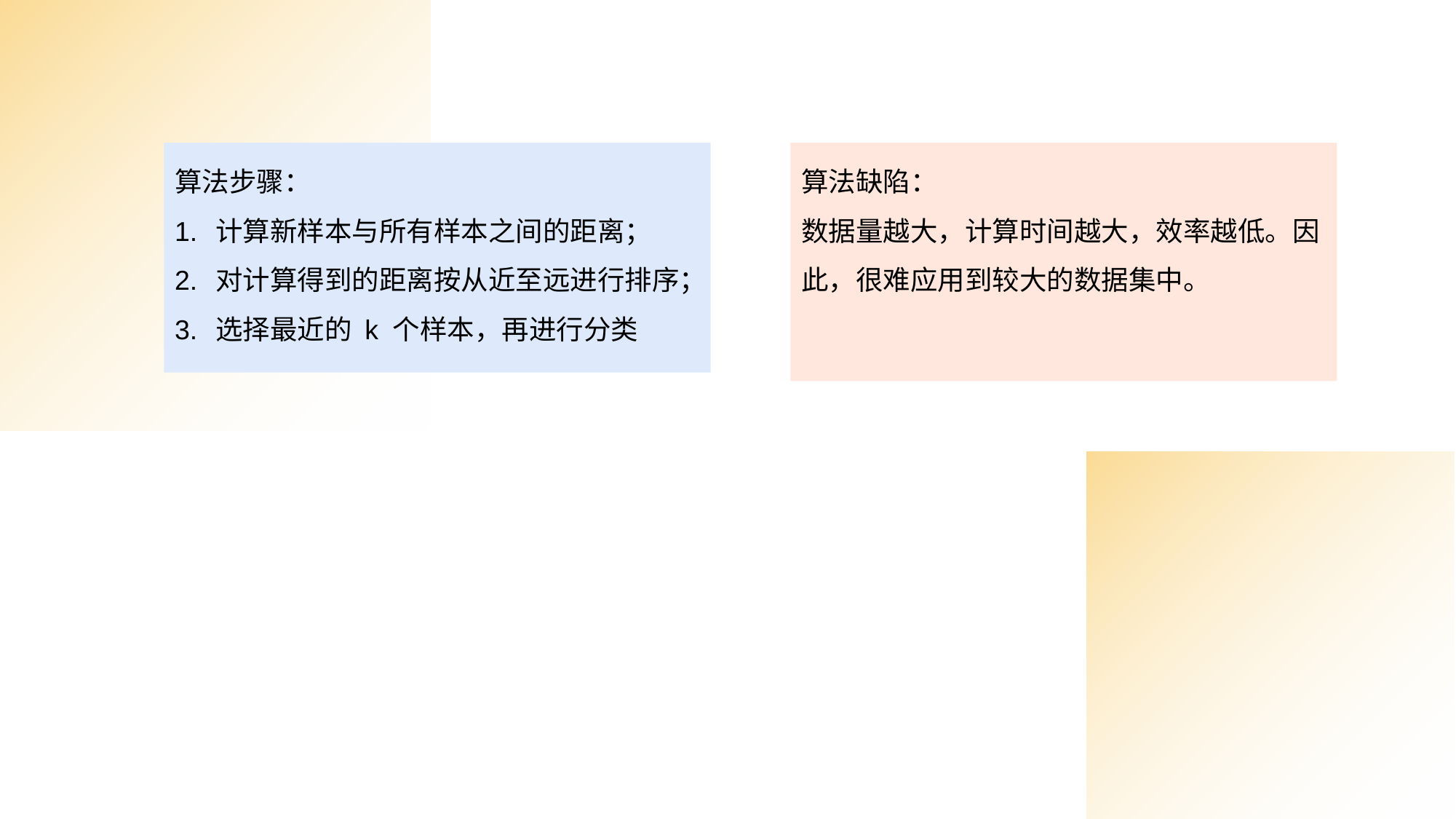

算法步骤：
计算新样本与所有样本之间的距离；
对计算得到的距离按从近至远进行排序；
选择最近的 k 个样本，再进行分类
算法缺陷：
数据量越大，计算时间越大，效率越低。因此，很难应用到较大的数据集中。